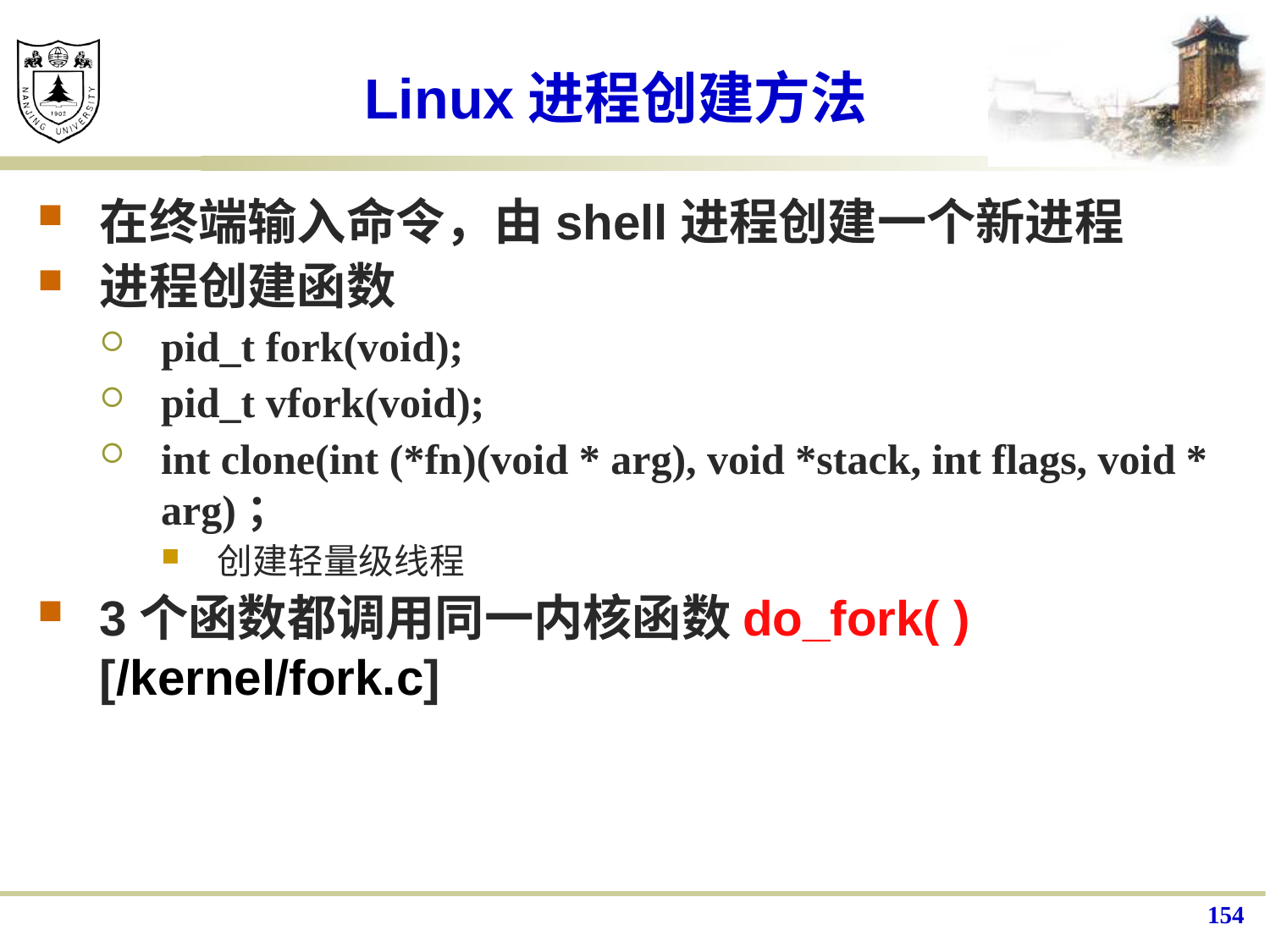

# Linux进程创建方法
在终端输入命令，由shell进程创建一个新进程
进程创建函数
pid_t fork(void);
pid_t vfork(void);
int clone(int (*fn)(void * arg), void *stack, int flags, void * arg)；
创建轻量级线程
3个函数都调用同一内核函数do_fork( ) [/kernel/fork.c]

154